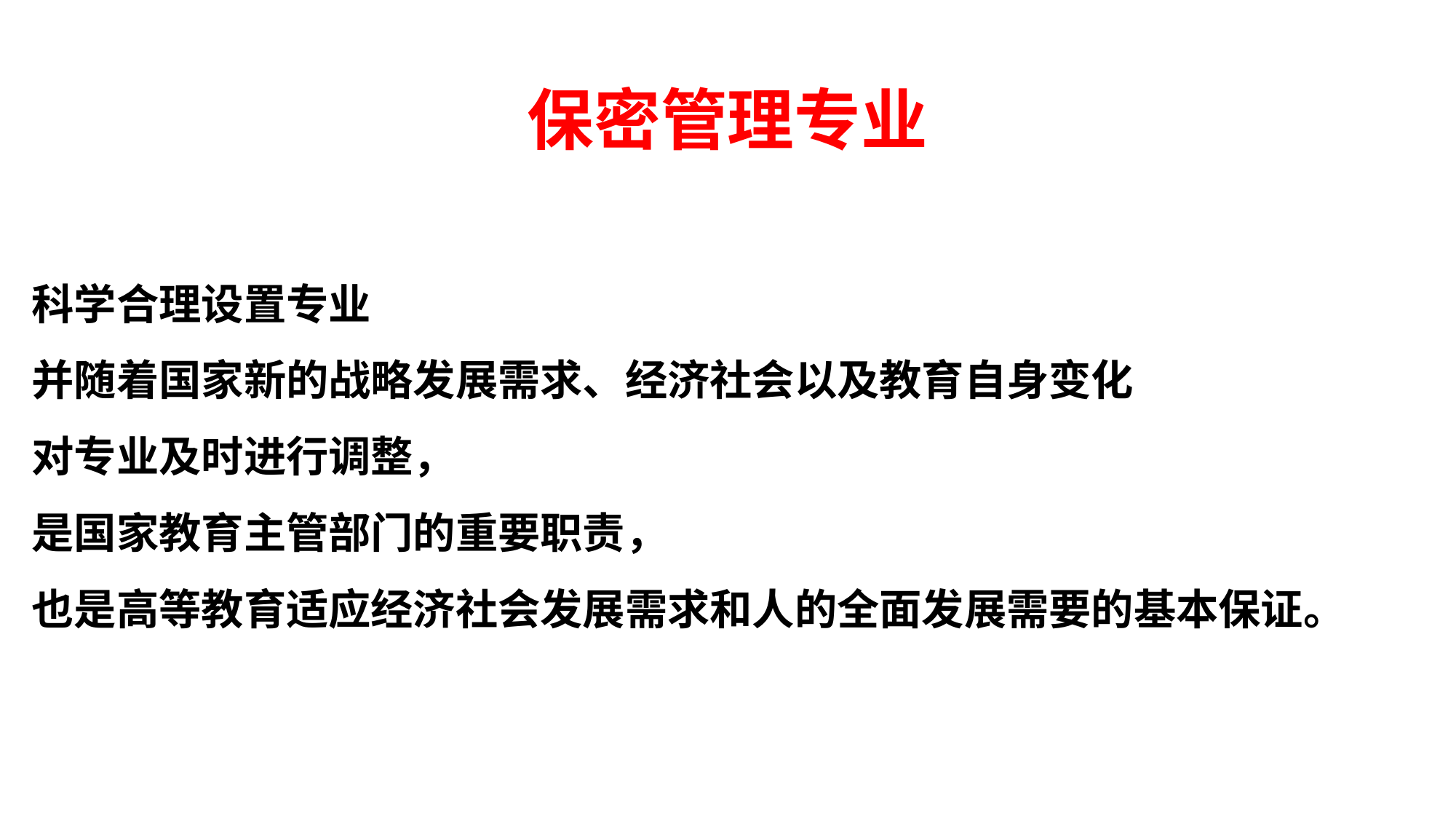

# 保密管理专业
科学合理设置专业
并随着国家新的战略发展需求、经济社会以及教育自身变化
对专业及时进行调整，
是国家教育主管部门的重要职责，
也是高等教育适应经济社会发展需求和人的全面发展需要的基本保证。